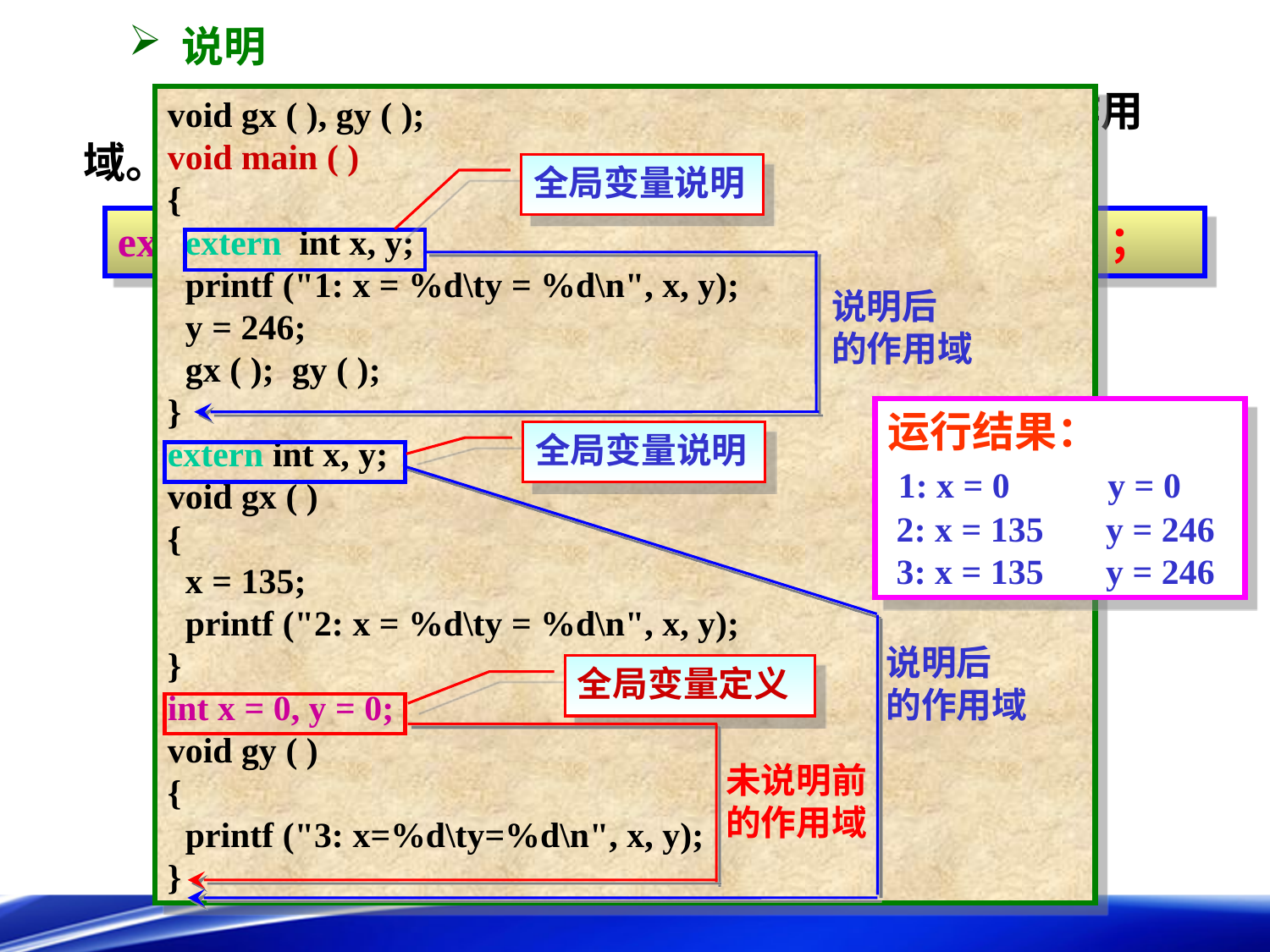

说明
    (4) 对全局变量进行说明，可扩展全局变量的作用域。全局变量说明的一般形式为：
void gx ( ), gy ( );
void main ( )
{
  extern  int x, y;
  printf ("1: x = %d\ty = %d\n", x, y);
  y = 246;
  gx ( );  gy ( );
}
extern int x, y;
void gx ( )
{
  x = 135;
  printf ("2: x = %d\ty = %d\n", x, y);
}
int x = 0, y = 0;
void gy ( )
{
  printf ("3: x=%d\ty=%d\n", x, y);
}
全局变量说明
extern  类型说明符  全局变量名1, …，全局变量名n；

说明后
的作用域
不可缺省！
不可赋初值！
运行结果：
 1: x = 0           y = 0
 2: x = 135       y = 246
 3: x = 135       y = 246
全局变量说明

说明后
的作用域
全局变量定义

未说明前
的作用域